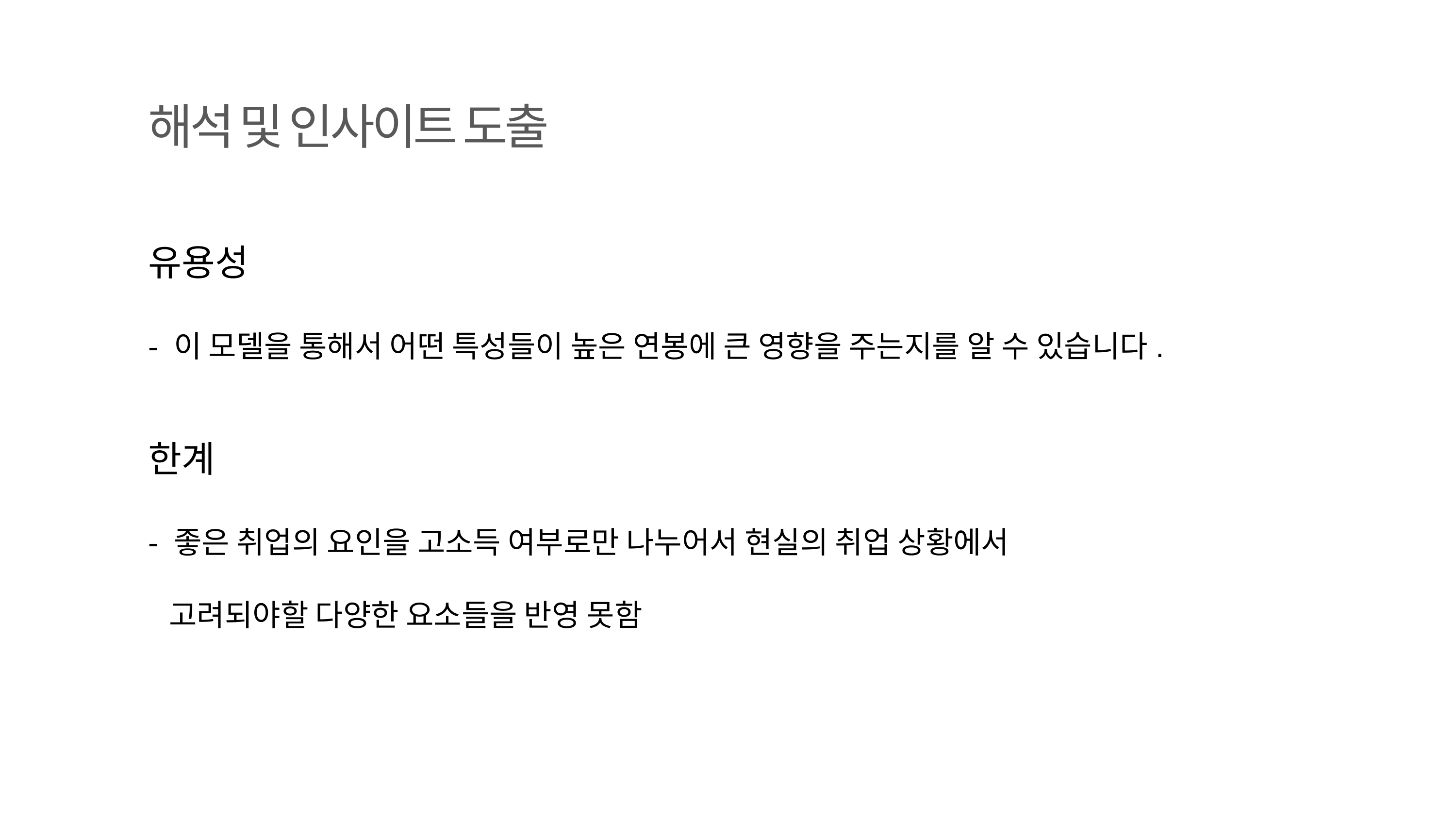

해석 및 인사이트 도출
유용성

- 이 모델을 통해서 어떤 특성들이 높은 연봉에 큰 영향을 주는지를 알 수 있습니다.

한계

- 좋은 취업의 요인을 고소득 여부로만 나누어서 현실의 취업 상황에서

  고려되야할 다양한 요소들을 반영 못함